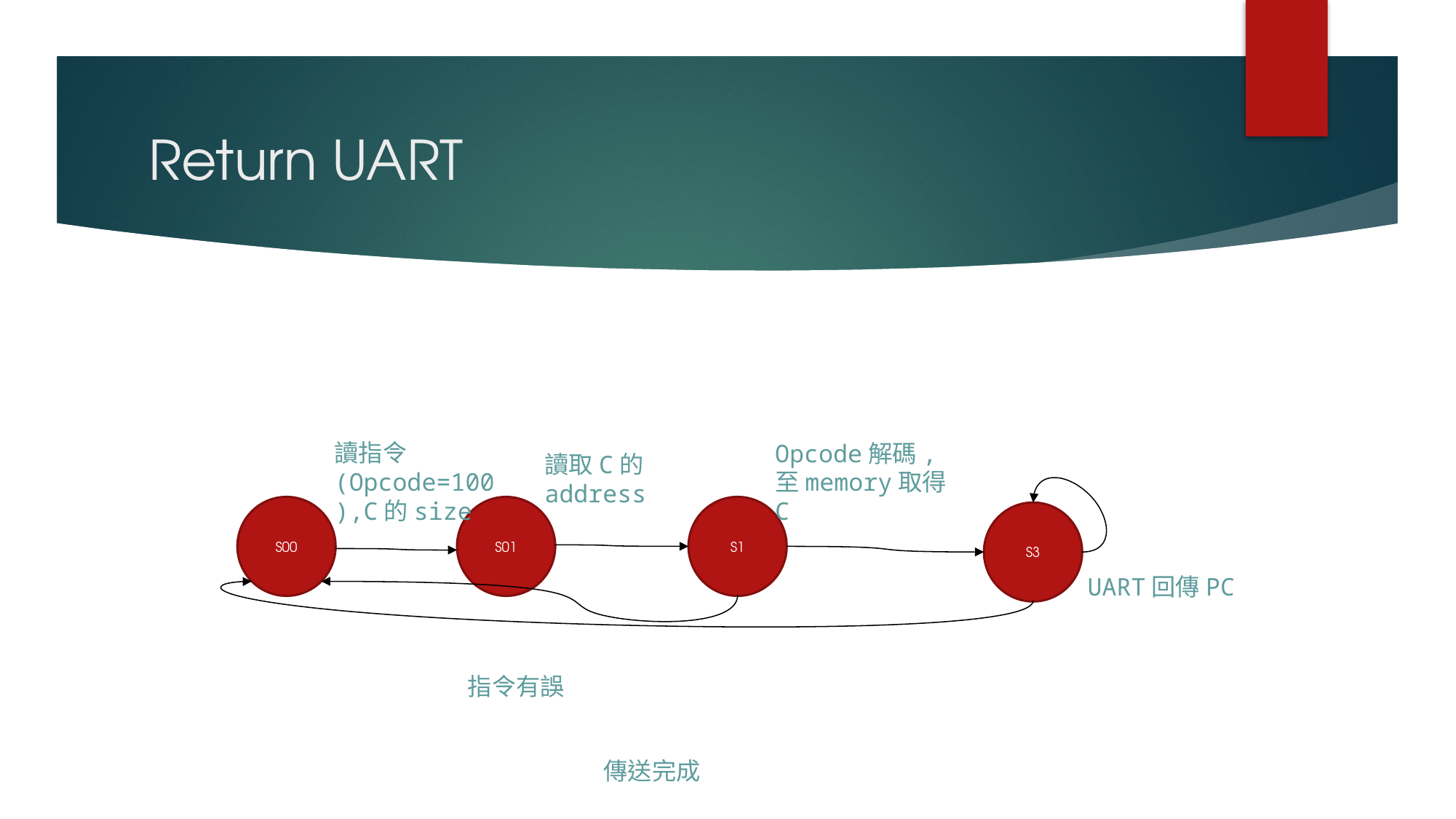

# Return UART
讀指令(Opcode=100),C的size
Opcode解碼,
至memory取得C
讀取C的address
S1
S00
S01
S3
UART回傳PC
指令有誤
傳送完成